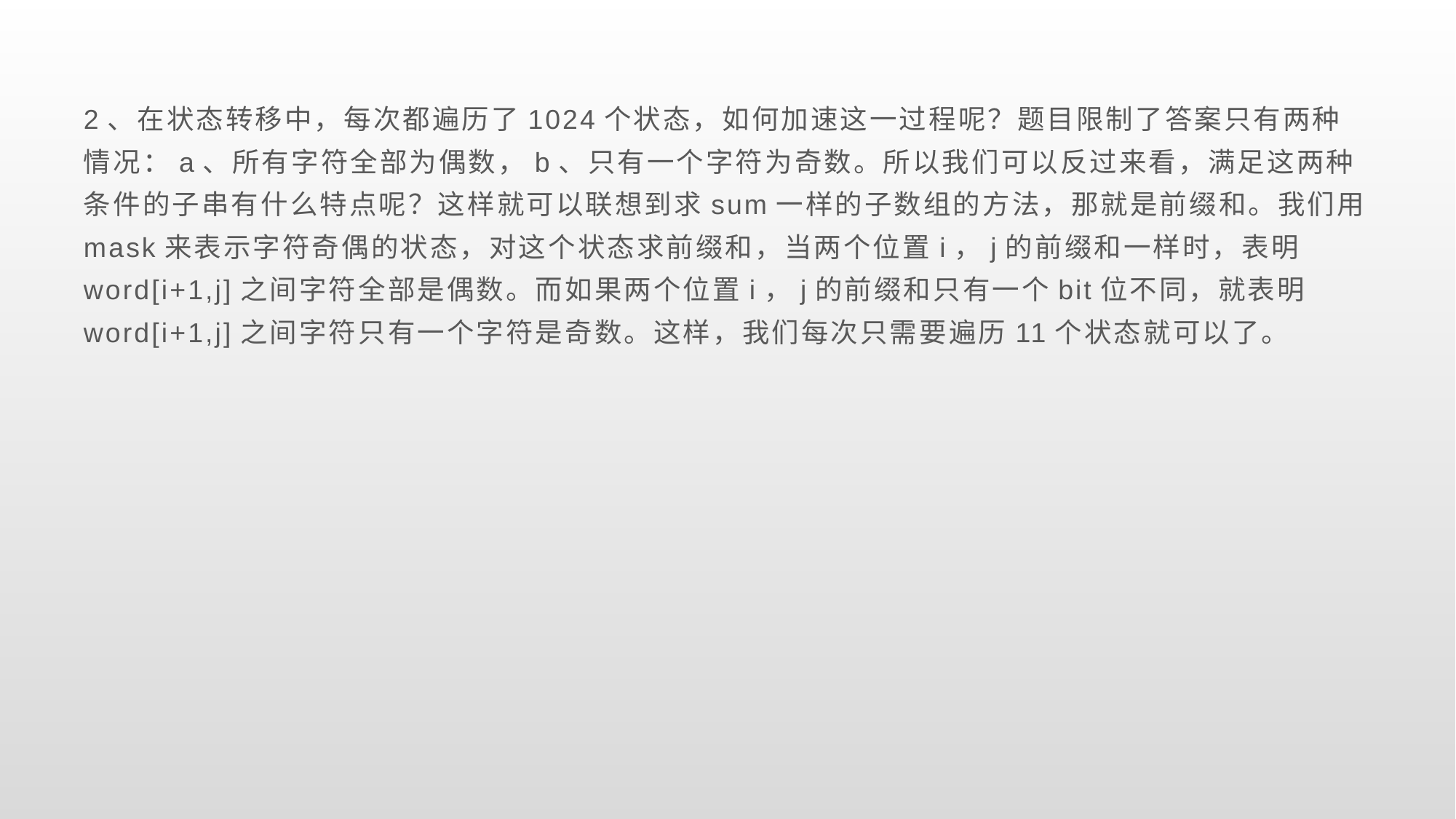

2、在状态转移中，每次都遍历了1024个状态，如何加速这一过程呢？题目限制了答案只有两种情况：a、所有字符全部为偶数，b、只有一个字符为奇数。所以我们可以反过来看，满足这两种条件的子串有什么特点呢？这样就可以联想到求sum一样的子数组的方法，那就是前缀和。我们用mask来表示字符奇偶的状态，对这个状态求前缀和，当两个位置i，j的前缀和一样时，表明word[i+1,j]之间字符全部是偶数。而如果两个位置i，j的前缀和只有一个bit位不同，就表明word[i+1,j]之间字符只有一个字符是奇数。这样，我们每次只需要遍历11个状态就可以了。